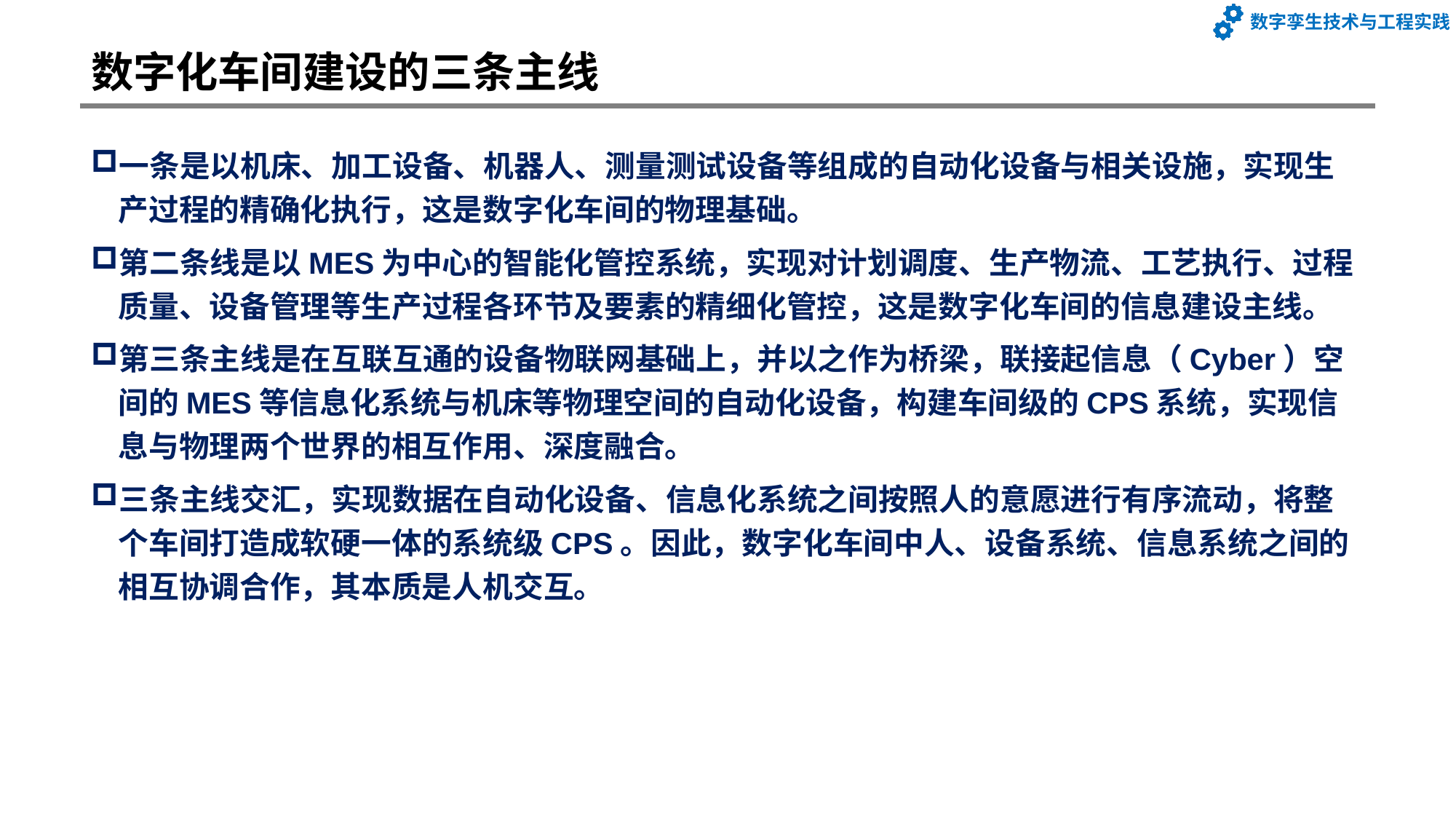

# 数字化车间建设的三条主线
一条是以机床、加工设备、机器人、测量测试设备等组成的自动化设备与相关设施，实现生产过程的精确化执行，这是数字化车间的物理基础。
第二条线是以MES为中心的智能化管控系统，实现对计划调度、生产物流、工艺执行、过程质量、设备管理等生产过程各环节及要素的精细化管控，这是数字化车间的信息建设主线。
第三条主线是在互联互通的设备物联网基础上，并以之作为桥梁，联接起信息（Cyber）空间的MES等信息化系统与机床等物理空间的自动化设备，构建车间级的CPS系统，实现信息与物理两个世界的相互作用、深度融合。
三条主线交汇，实现数据在自动化设备、信息化系统之间按照人的意愿进行有序流动，将整个车间打造成软硬一体的系统级CPS。因此，数字化车间中人、设备系统、信息系统之间的相互协调合作，其本质是人机交互。